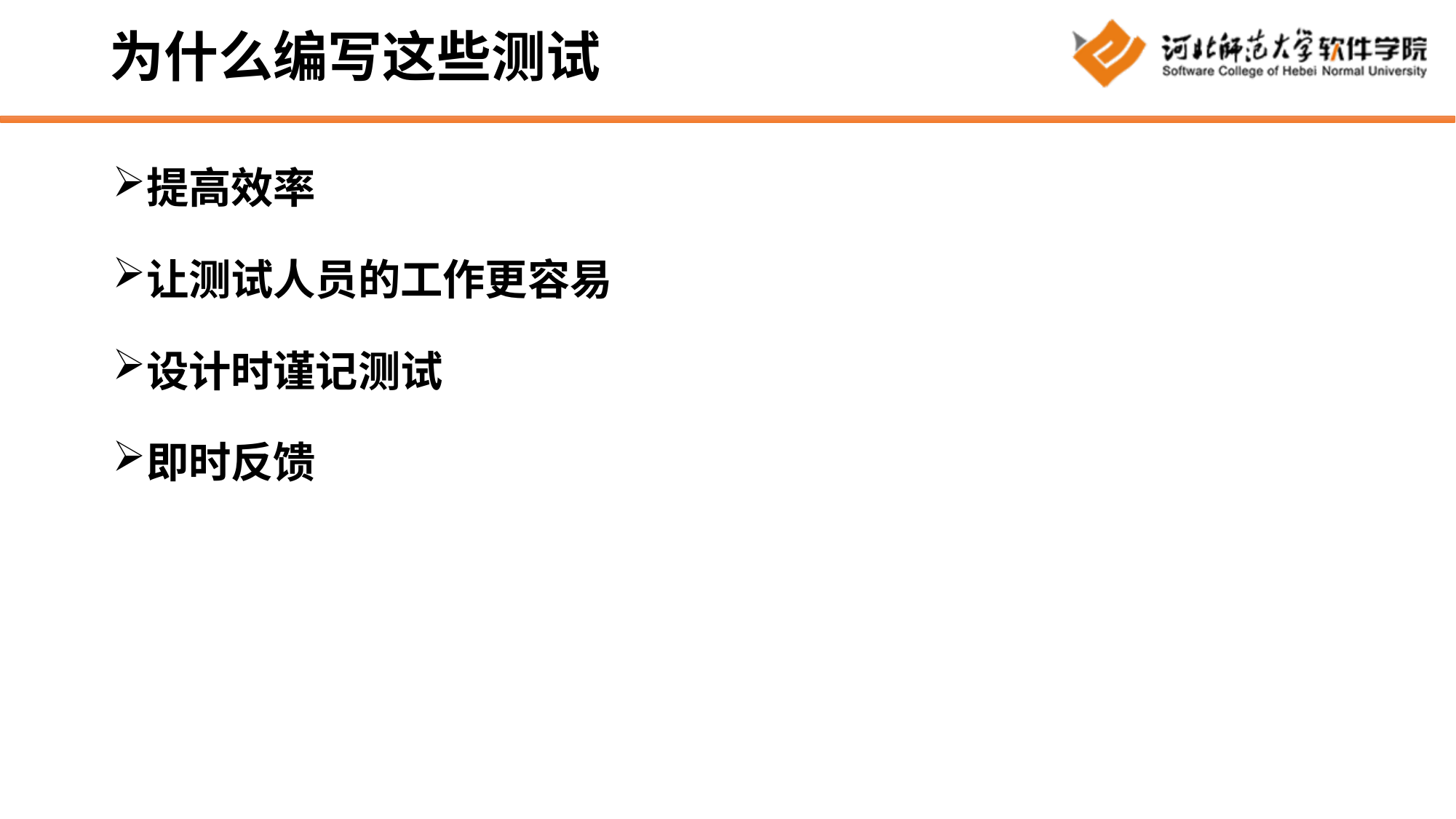

# 为什么编写这些测试
提高效率
让测试人员的工作更容易
设计时谨记测试
即时反馈